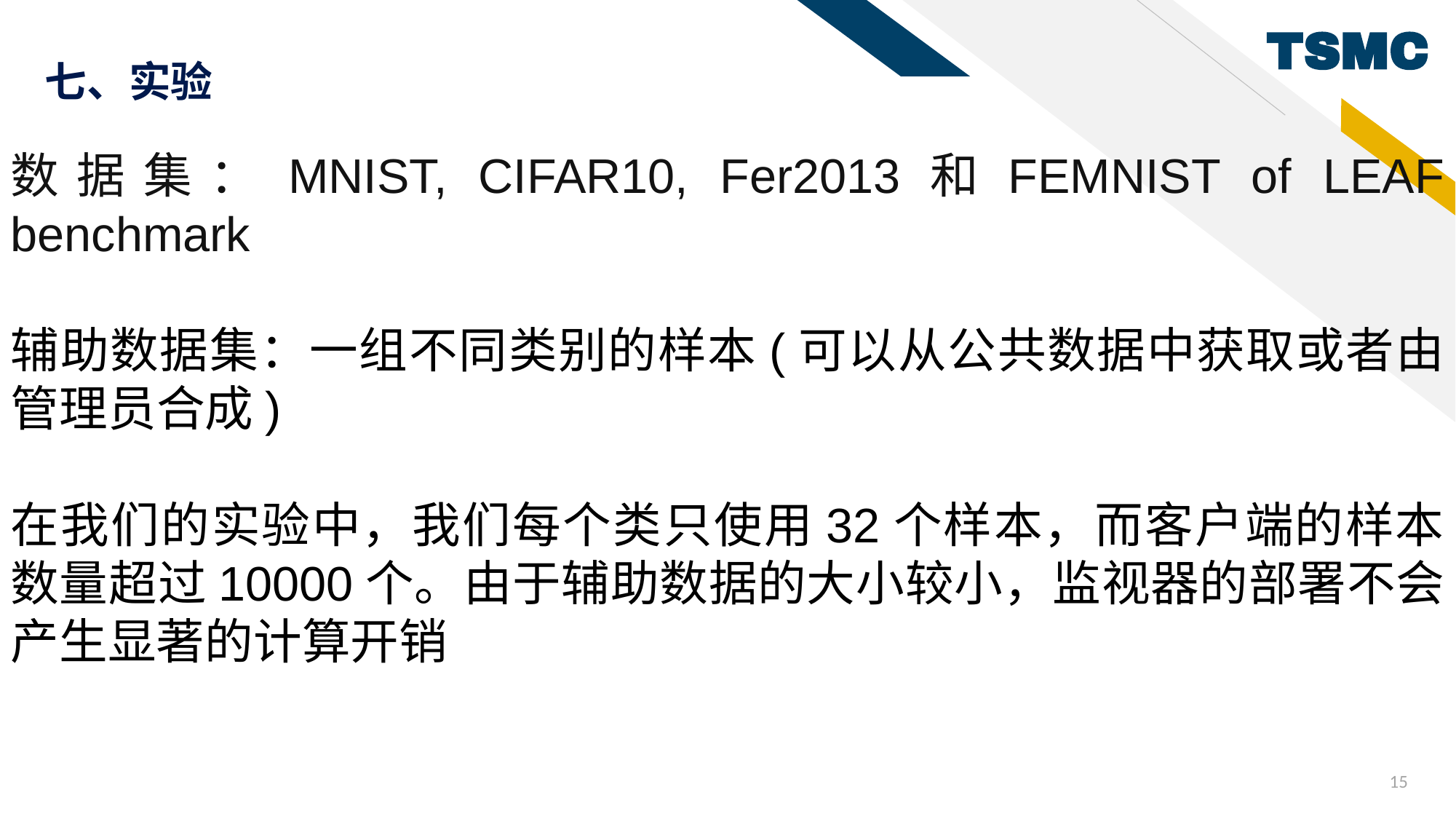

# 七、实验
数据集：MNIST, CIFAR10, Fer2013和FEMNIST of LEAF benchmark

辅助数据集：一组不同类别的样本(可以从公共数据中获取或者由管理员合成)

在我们的实验中，我们每个类只使用32个样本，而客户端的样本数量超过10000个。由于辅助数据的大小较小，监视器的部署不会产生显著的计算开销
15